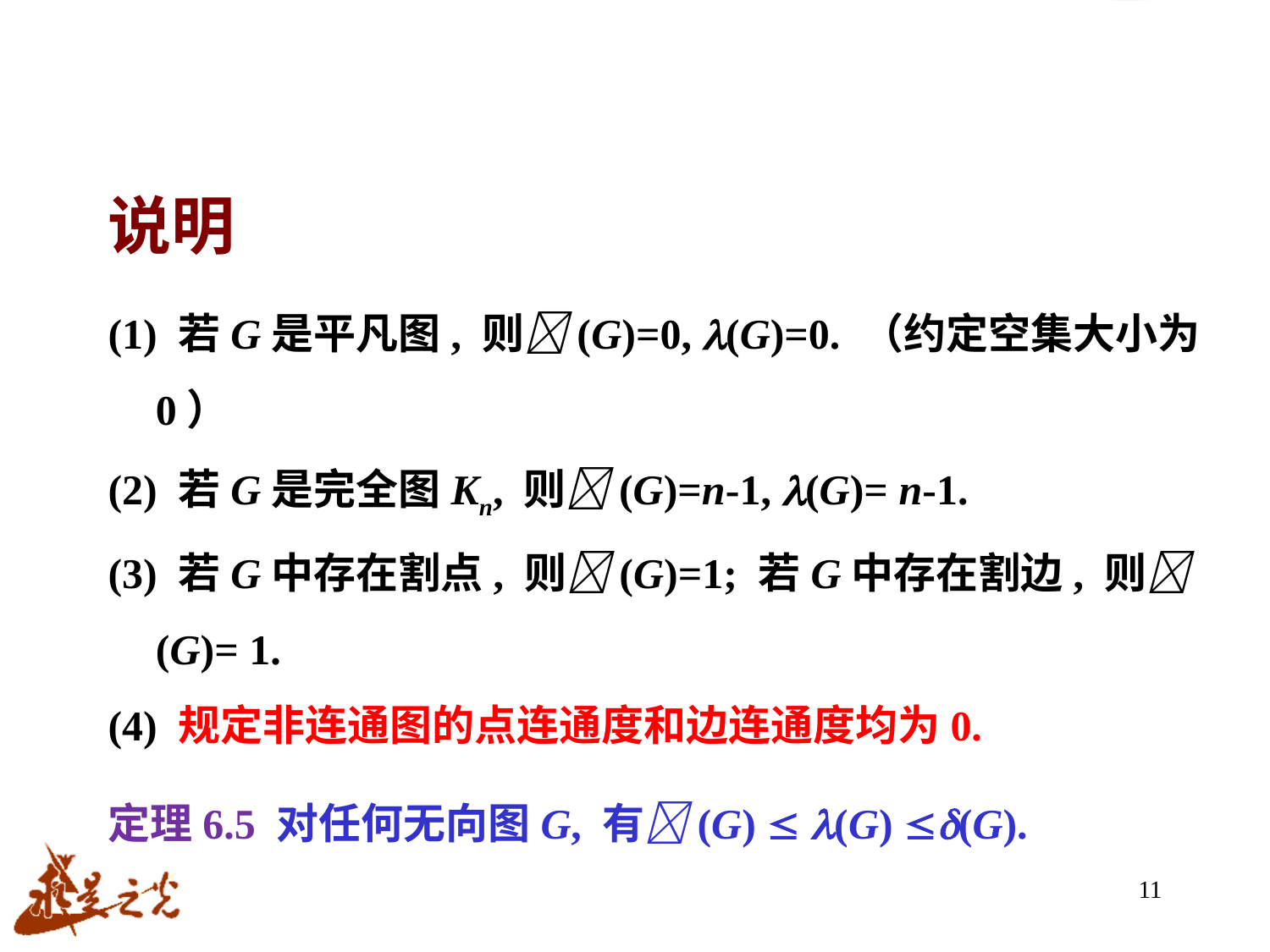

# 说明
(1) 若G是平凡图, 则κ(G)=0, λ(G)=0. （约定空集大小为0）
(2) 若G是完全图Kn, 则κ(G)=n-1, λ(G)= n-1.
(3) 若G中存在割点, 则κ(G)=1; 若G中存在割边, 则λ(G)= 1.
(4) 规定非连通图的点连通度和边连通度均为0.

定理6.5 对任何无向图G, 有κ(G) ≤ λ(G) ≤δ(G).
11